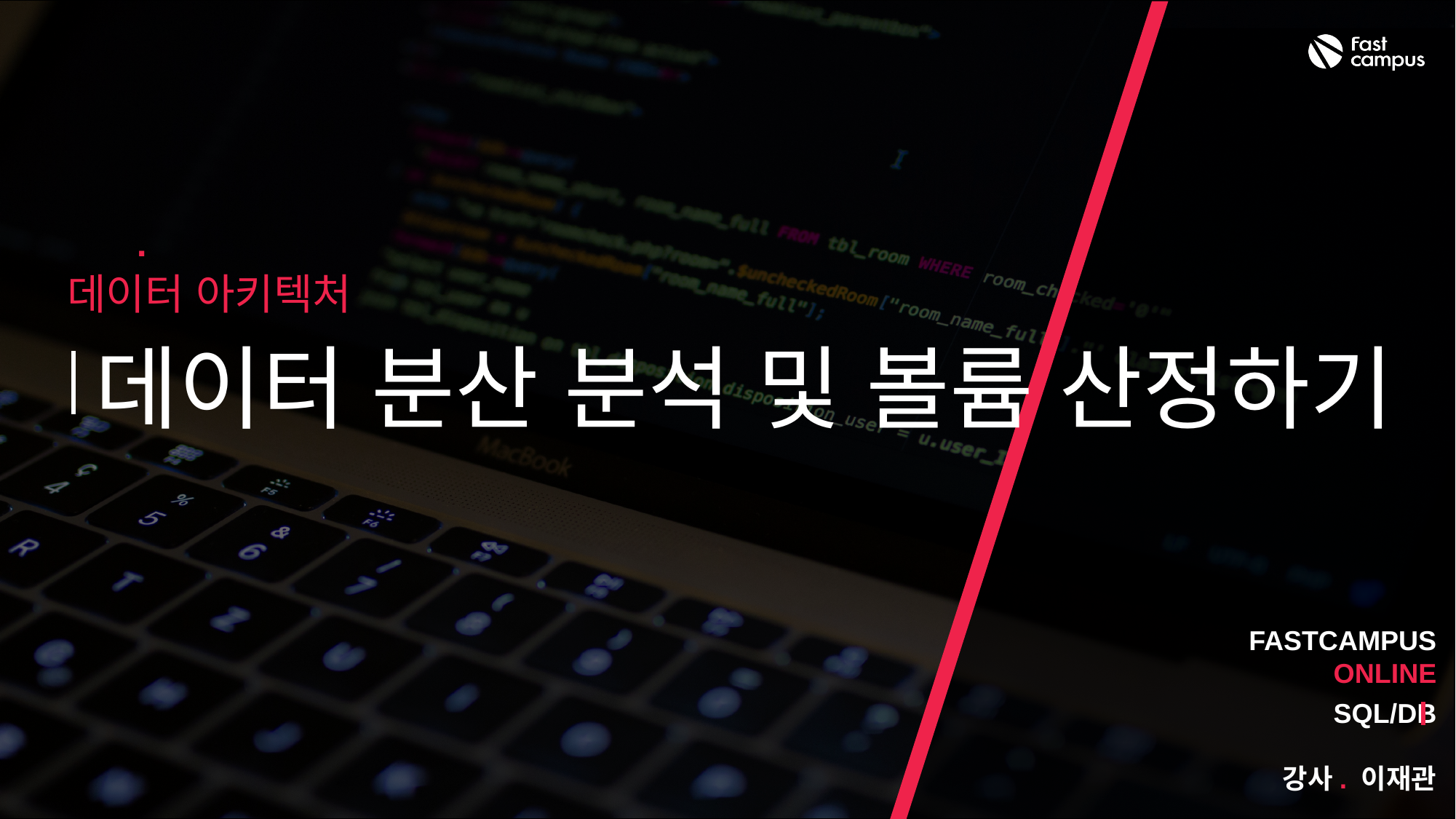

2
# 데이터 아키텍처
데이터 분산 분석 및 볼륨 산정하기